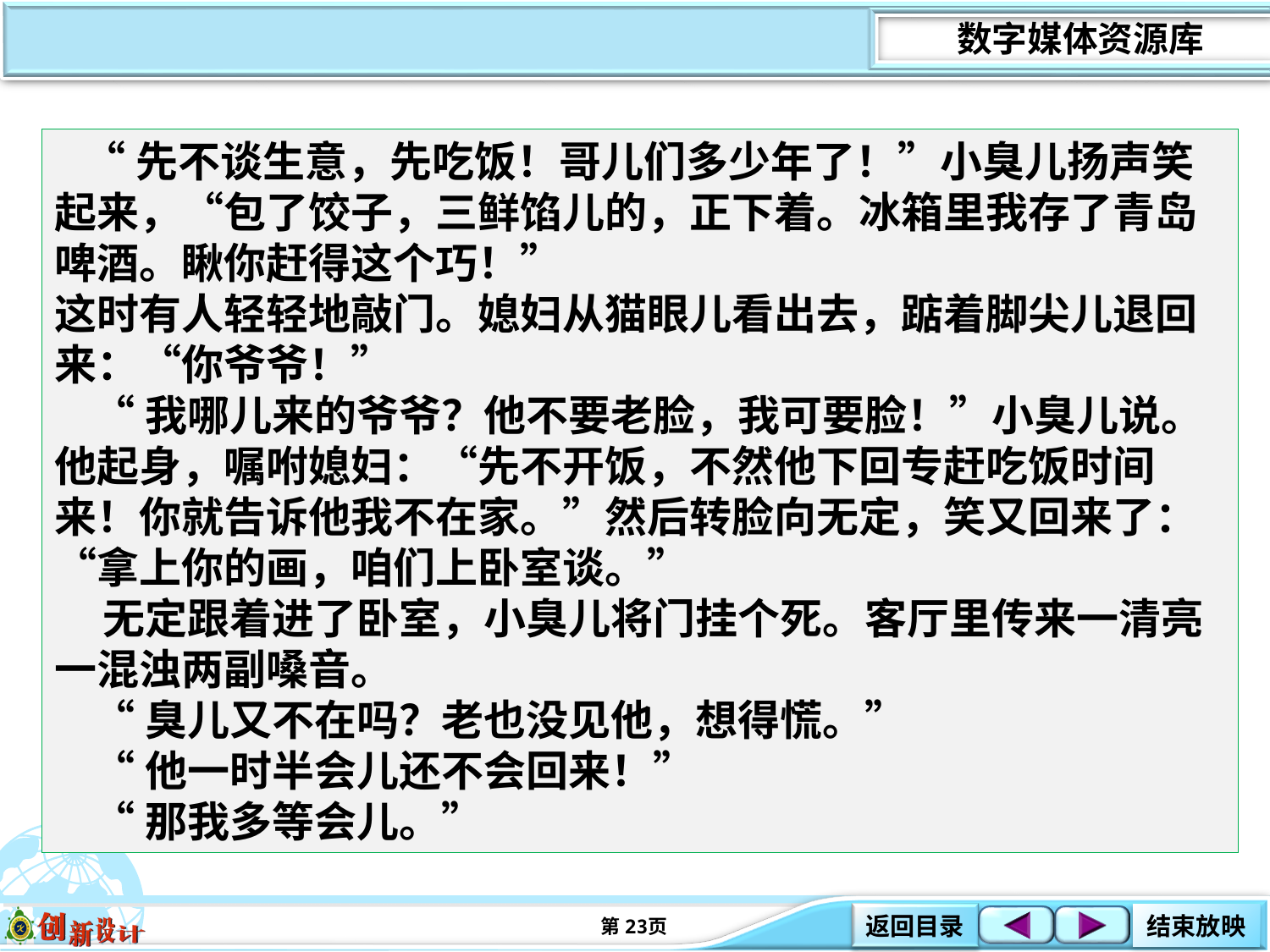

“先不谈生意，先吃饭！哥儿们多少年了！”小臭儿扬声笑起来，“包了饺子，三鲜馅儿的，正下着。冰箱里我存了青岛啤酒。瞅你赶得这个巧！”
这时有人轻轻地敲门。媳妇从猫眼儿看出去，踮着脚尖儿退回来：“你爷爷！”
    “我哪儿来的爷爷？他不要老脸，我可要脸！”小臭儿说。他起身，嘱咐媳妇：“先不开饭，不然他下回专赶吃饭时间来！你就告诉他我不在家。”然后转脸向无定，笑又回来了：“拿上你的画，咱们上卧室谈。”
    无定跟着进了卧室，小臭儿将门挂个死。客厅里传来一清亮一混浊两副嗓音。
    “臭儿又不在吗？老也没见他，想得慌。”
    “他一时半会儿还不会回来！”
    “那我多等会儿。”